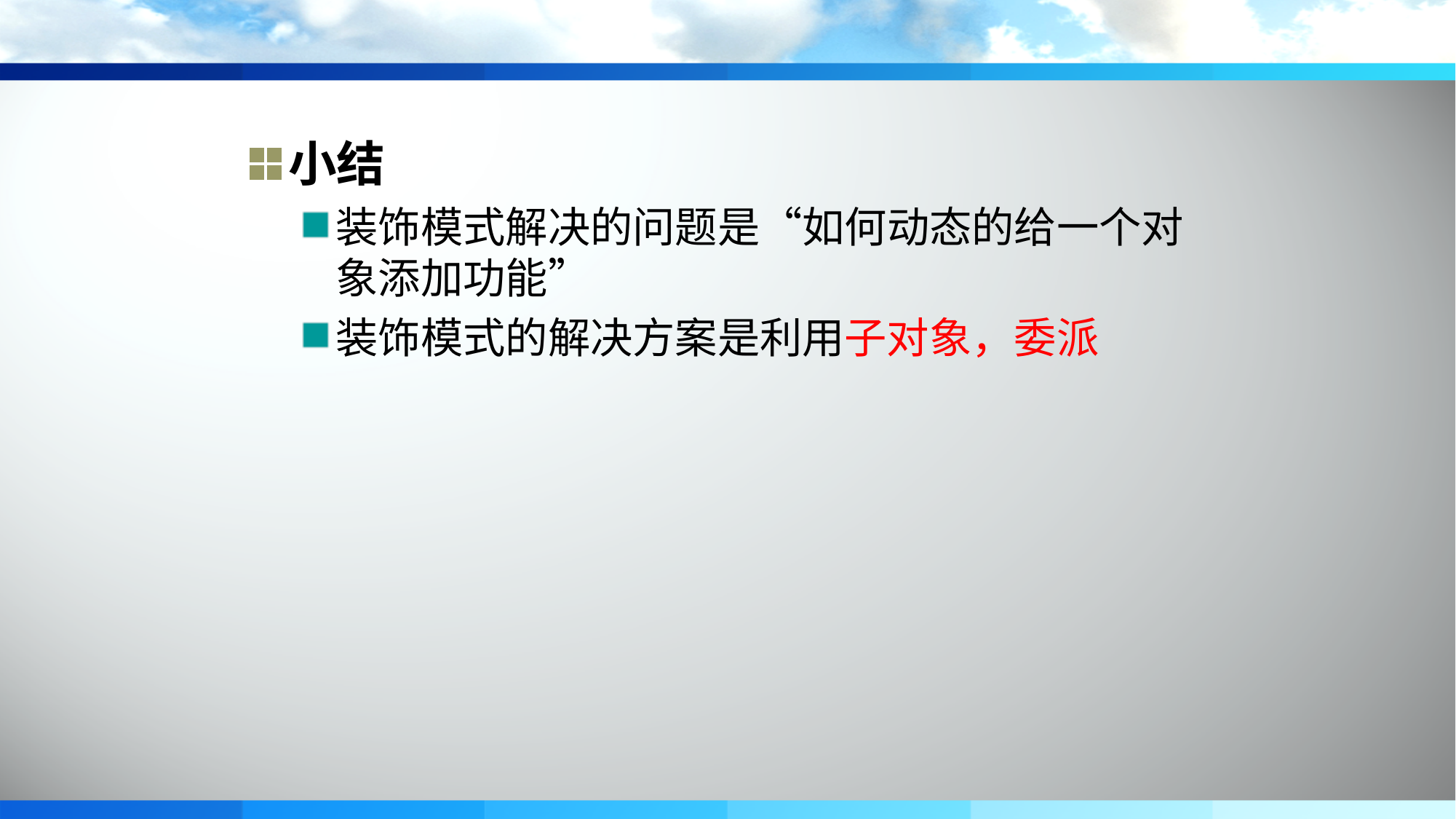

小结
装饰模式解决的问题是“如何动态的给一个对象添加功能”
装饰模式的解决方案是利用子对象，委派